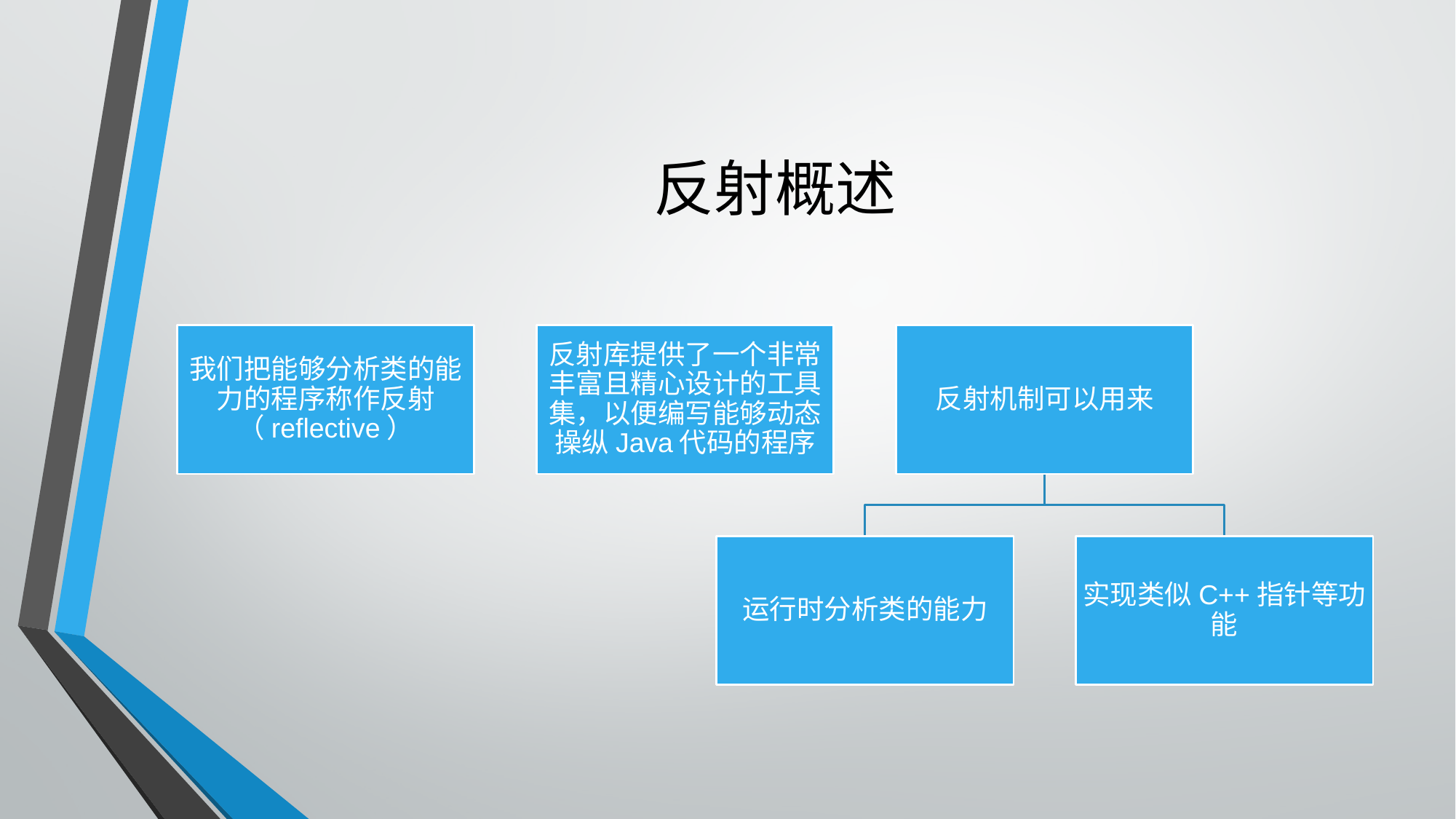

# 反射概述
我们把能够分析类的能力的程序称作反射（reflective）
反射库提供了一个非常丰富且精心设计的工具集，以便编写能够动态操纵Java代码的程序
反射机制可以用来
运行时分析类的能力
实现类似C++指针等功能